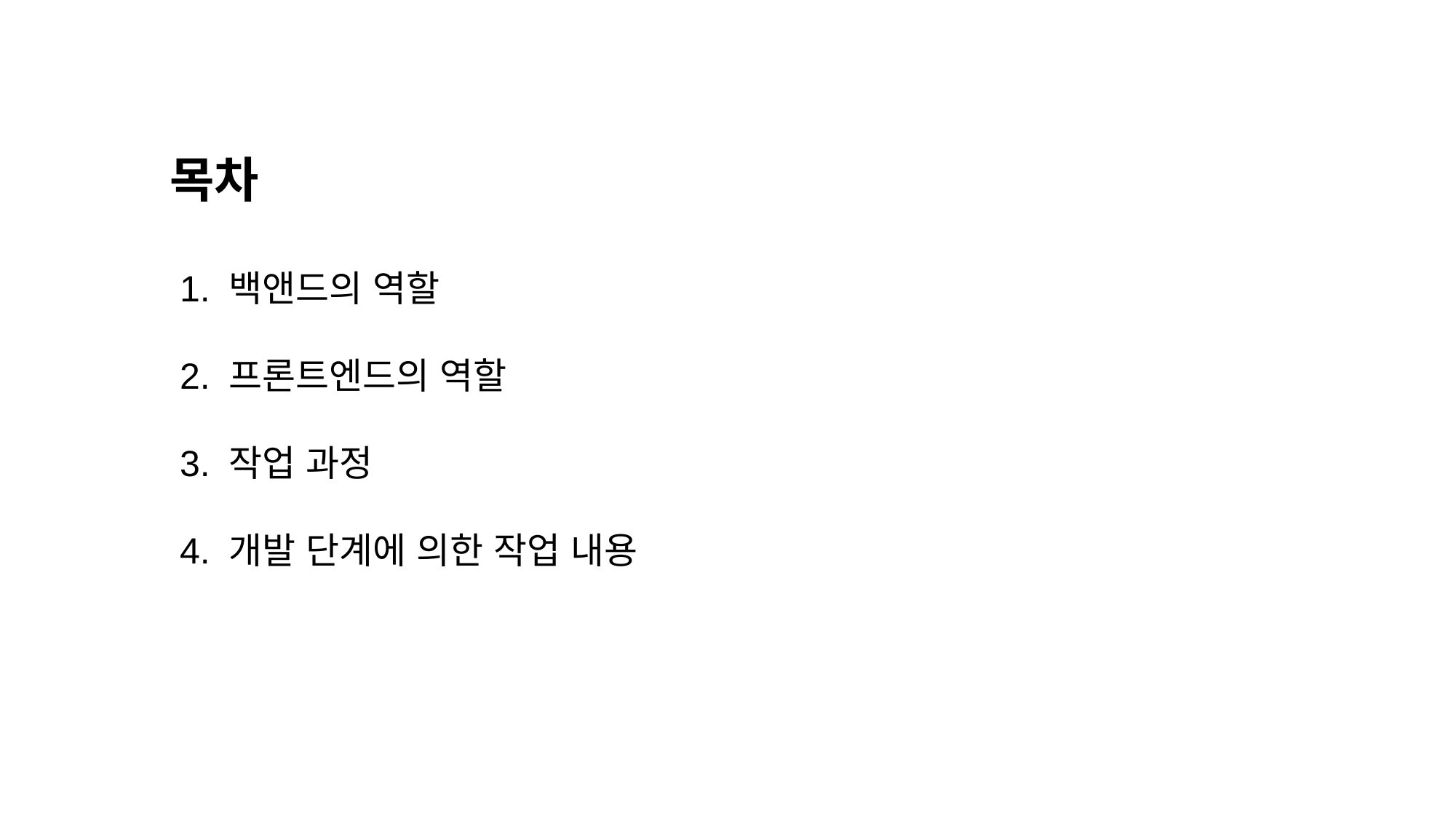

목차

 1. 백앤드의 역할

 2. 프론트엔드의 역할

 3. 작업 과정

 4. 개발 단계에 의한 작업 내용